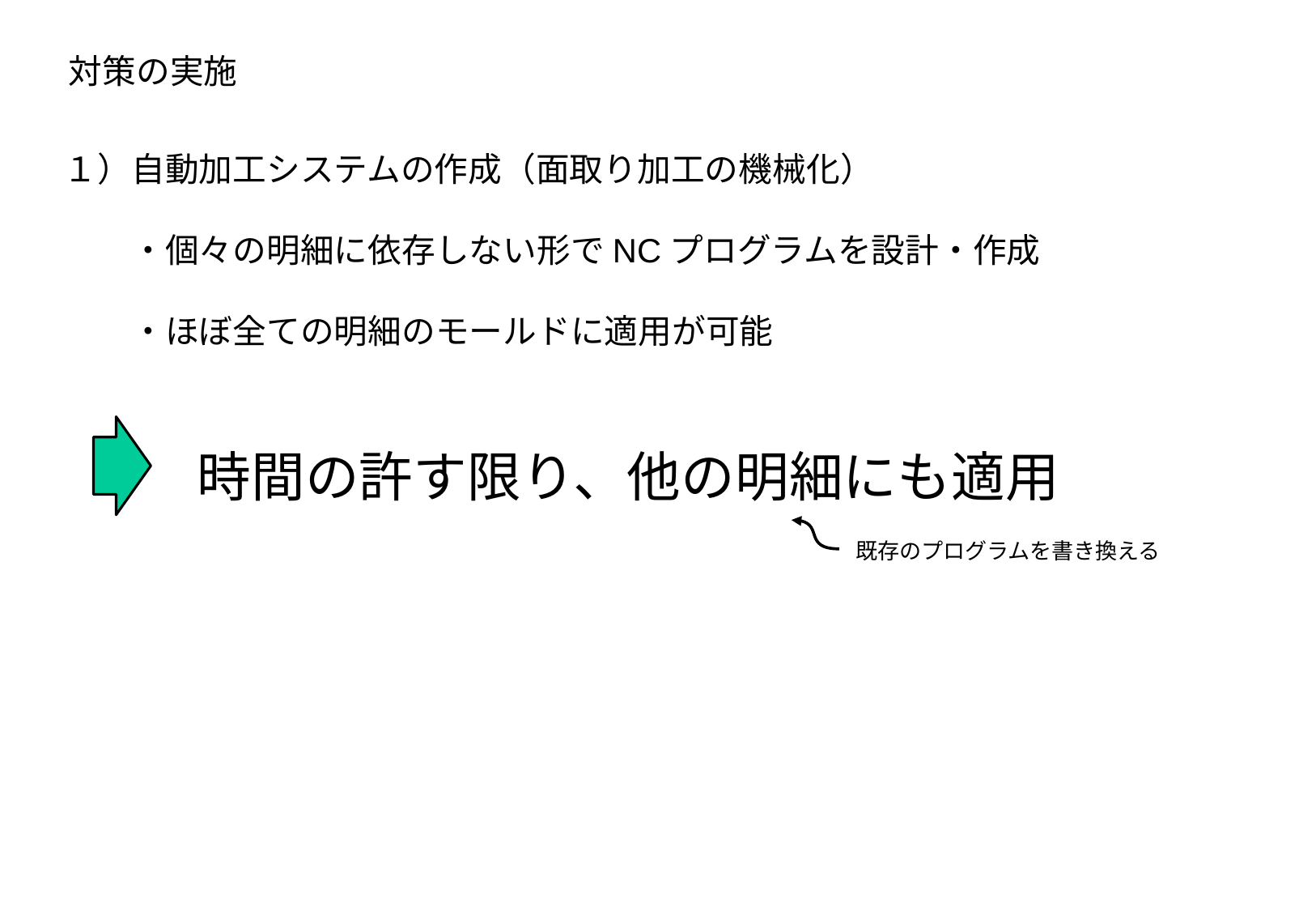

対策の実施
１）自動加工システムの作成（面取り加工の機械化）
　　・個々の明細に依存しない形でNCプログラムを設計・作成
　　・ほぼ全ての明細のモールドに適用が可能

時間の許す限り、他の明細にも適用
既存のプログラムを書き換える